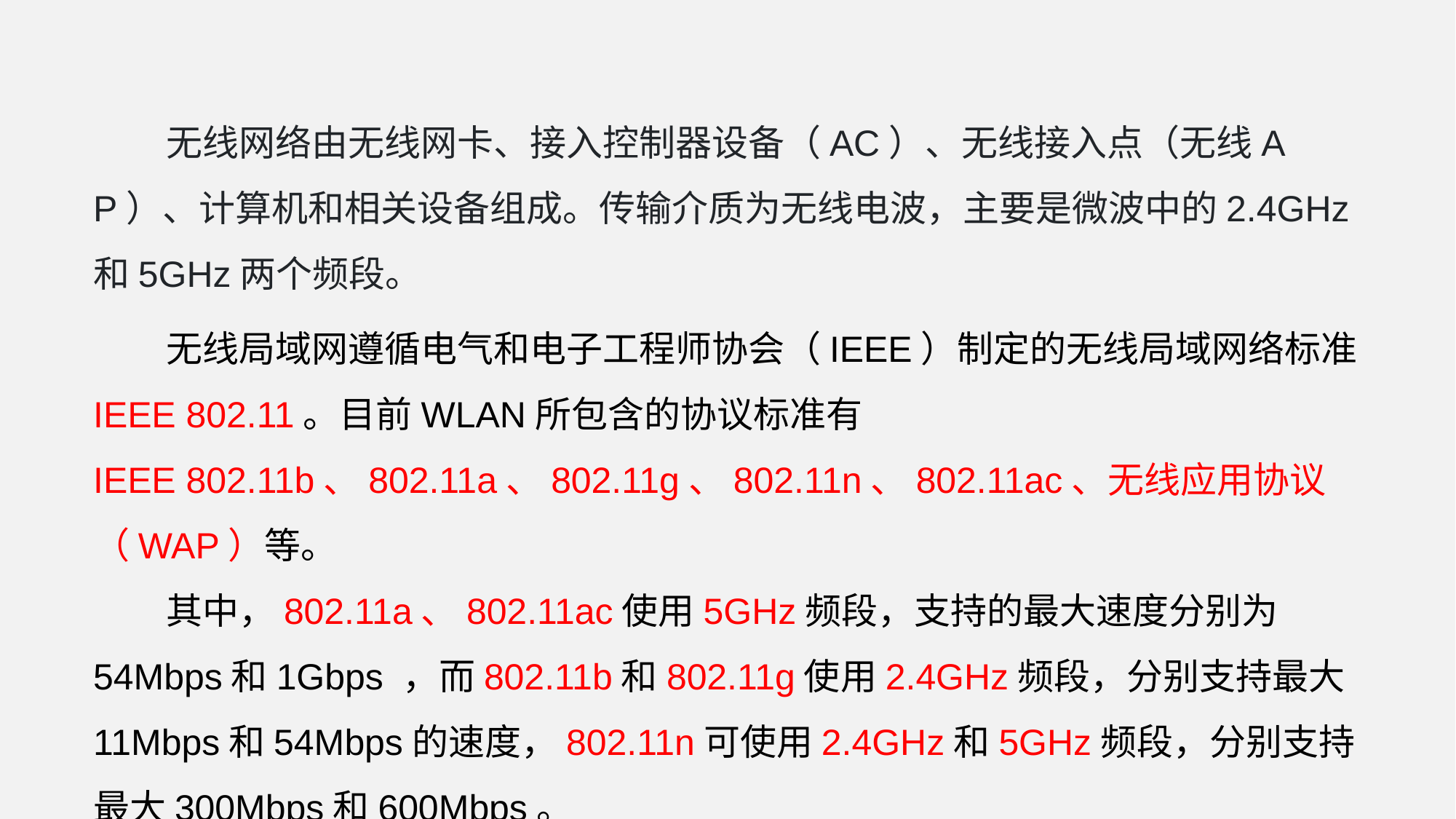

无线网络由无线网卡、接入控制器设备（AC）、无线接入点（无线AP）、计算机和相关设备组成。传输介质为无线电波，主要是微波中的2.4GHz和5GHz两个频段。
　　无线局域网遵循电气和电子工程师协会（IEEE）制定的无线局域网络标准IEEE 802.11。目前WLAN所包含的协议标准有IEEE 802.11b、802.11a、802.11g、802.11n、802.11ac、无线应用协议（WAP）等。
　　其中，802.11a、802.11ac使用5GHz频段，支持的最大速度分别为54Mbps和1Gbps ，而802.11b和802.11g使用2.4GHz频段，分别支持最大11Mbps和54Mbps的速度，802.11n可使用2.4GHz和5GHz频段，分别支持最大300Mbps和600Mbps。